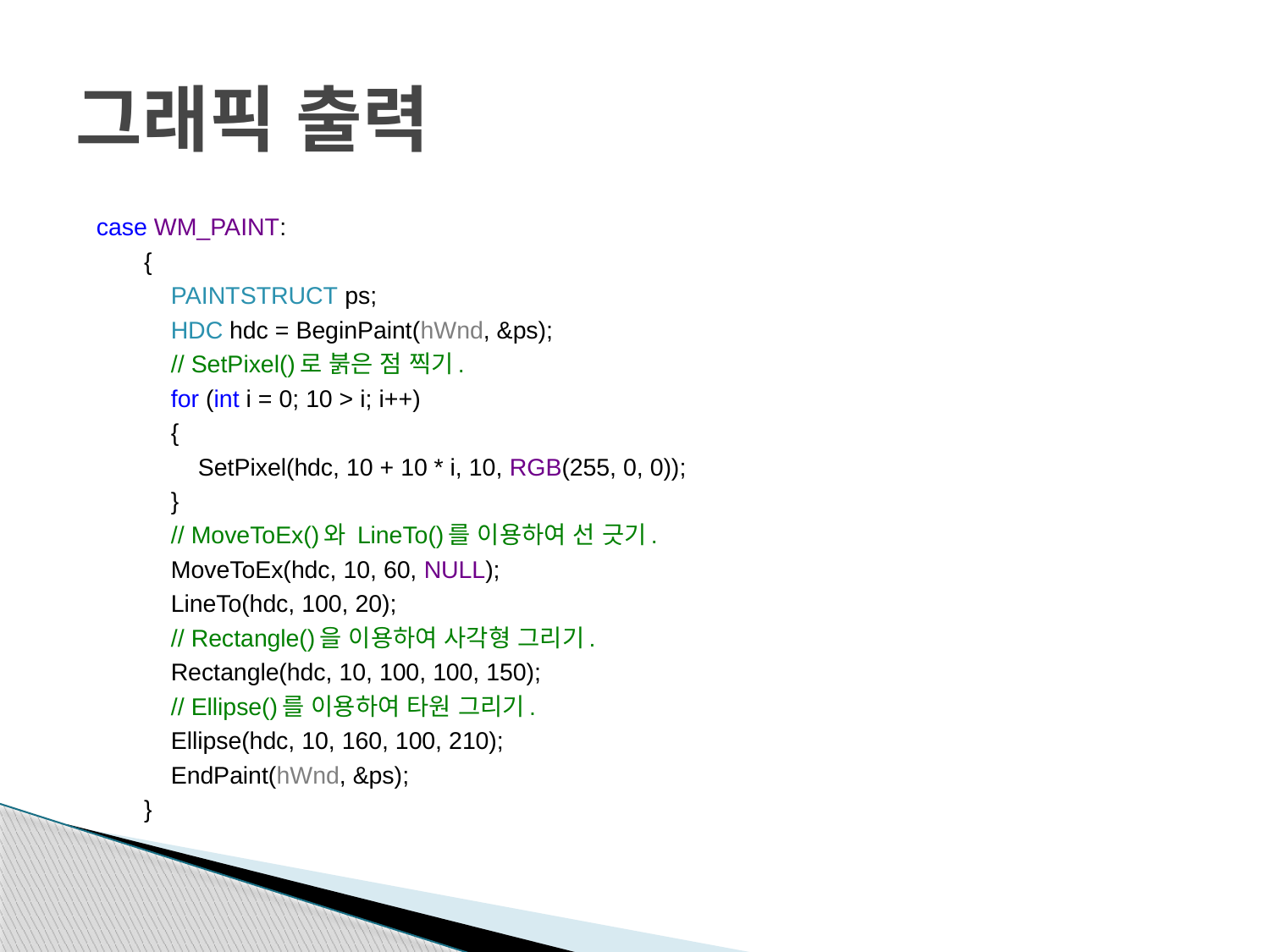

# 그래픽 출력
 case WM_PAINT:
        {
            PAINTSTRUCT ps;
            HDC hdc = BeginPaint(hWnd, &ps);
            // SetPixel()로 붉은 점 찍기.
            for (int i = 0; 10 > i; i++)
            {
                SetPixel(hdc, 10 + 10 * i, 10, RGB(255, 0, 0));
            }
            // MoveToEx()와 LineTo()를 이용하여 선 긋기.
            MoveToEx(hdc, 10, 60, NULL);
            LineTo(hdc, 100, 20);
            // Rectangle()을 이용하여 사각형 그리기.
            Rectangle(hdc, 10, 100, 100, 150);
            // Ellipse()를 이용하여 타원 그리기.
            Ellipse(hdc, 10, 160, 100, 210);
            EndPaint(hWnd, &ps);
        }